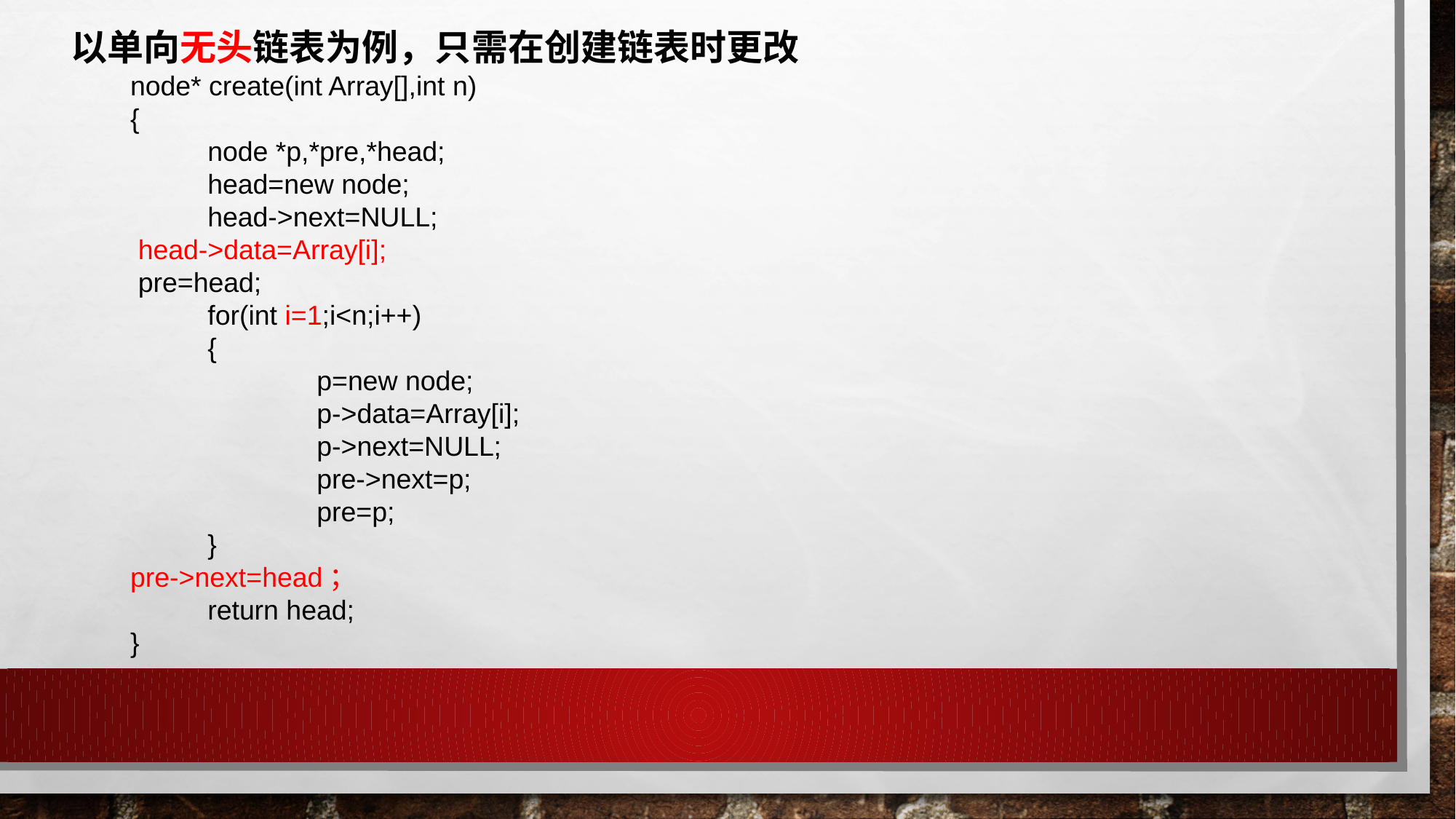

以单向无头链表为例，只需在创建链表时更改
node* create(int Array[],int n)
{
	node *p,*pre,*head;
	head=new node;
	head->next=NULL;
head->data=Array[i];
pre=head;
	for(int i=1;i<n;i++)
	{
		p=new node;
		p->data=Array[i];
		p->next=NULL;
		pre->next=p;
		pre=p;
	}
pre->next=head；
	return head;
}